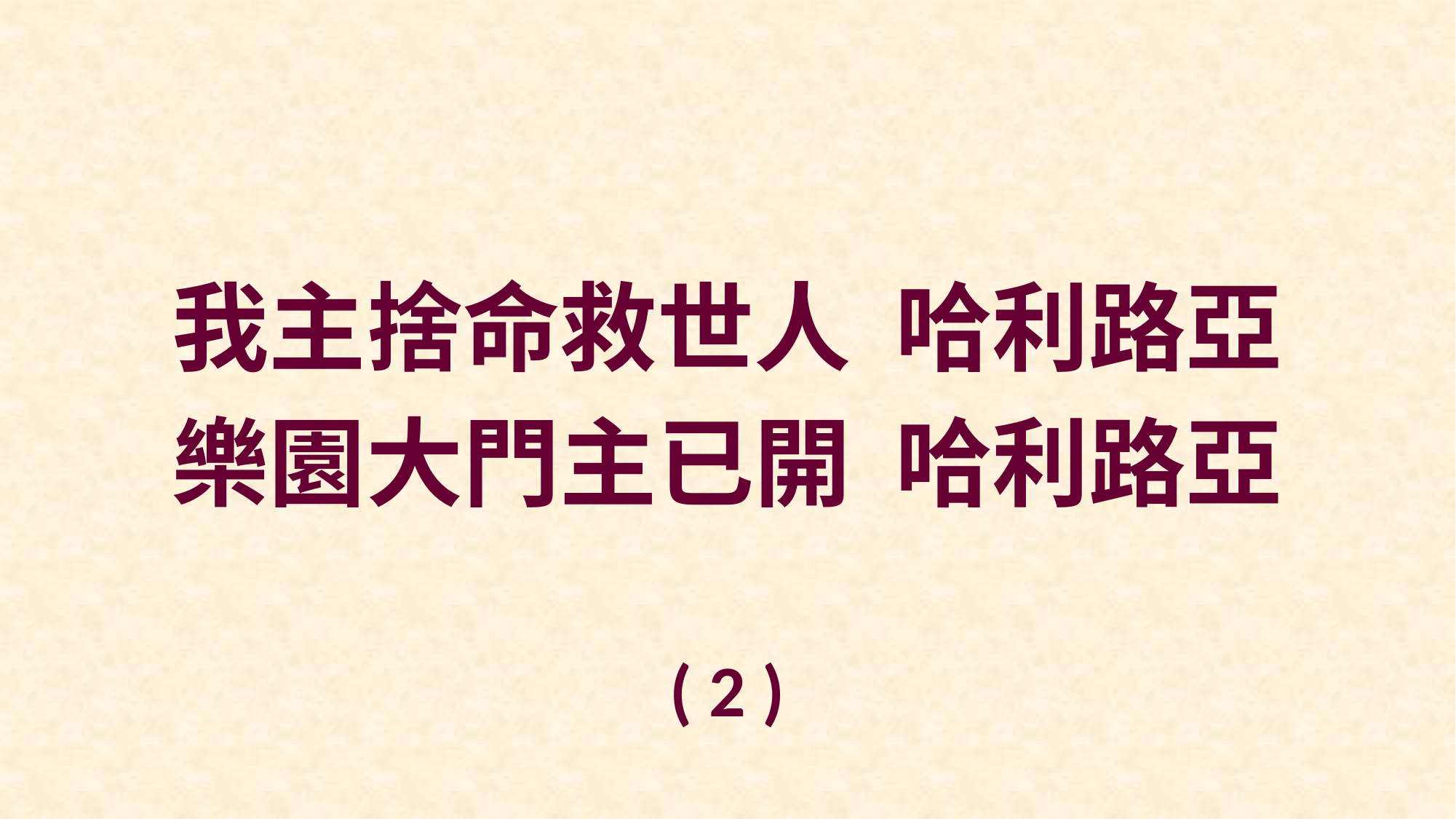

我主捨命救世人  哈利路亞
樂園大門主已開  哈利路亞
( 2 )